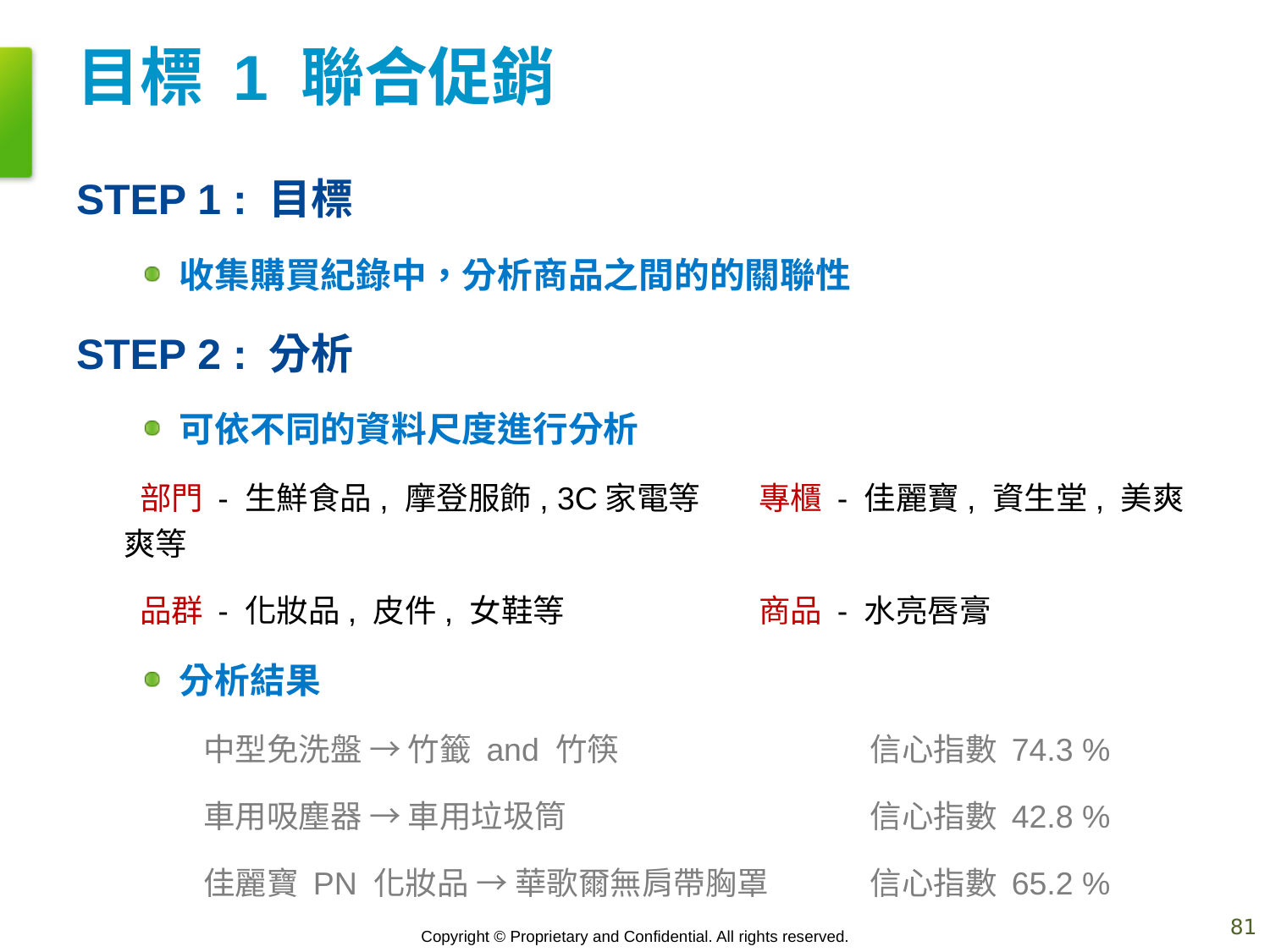

# 目標 1 聯合促銷
STEP 1 : 目標
收集購買紀錄中，分析商品之間的的關聯性
STEP 2 : 分析
可依不同的資料尺度進行分析
　　部門 - 生鮮食品, 摩登服飾, 3C家電等	專櫃 - 佳麗寶, 資生堂, 美爽爽等
　　品群 - 化妝品, 皮件, 女鞋等		商品 - 水亮唇膏
分析結果
中型免洗盤 → 竹籤 and 竹筷		信心指數 74.3 %
車用吸塵器 → 車用垃圾筒			信心指數 42.8 %
佳麗寶 PN 化妝品 → 華歌爾無肩帶胸罩	信心指數 65.2 %
81